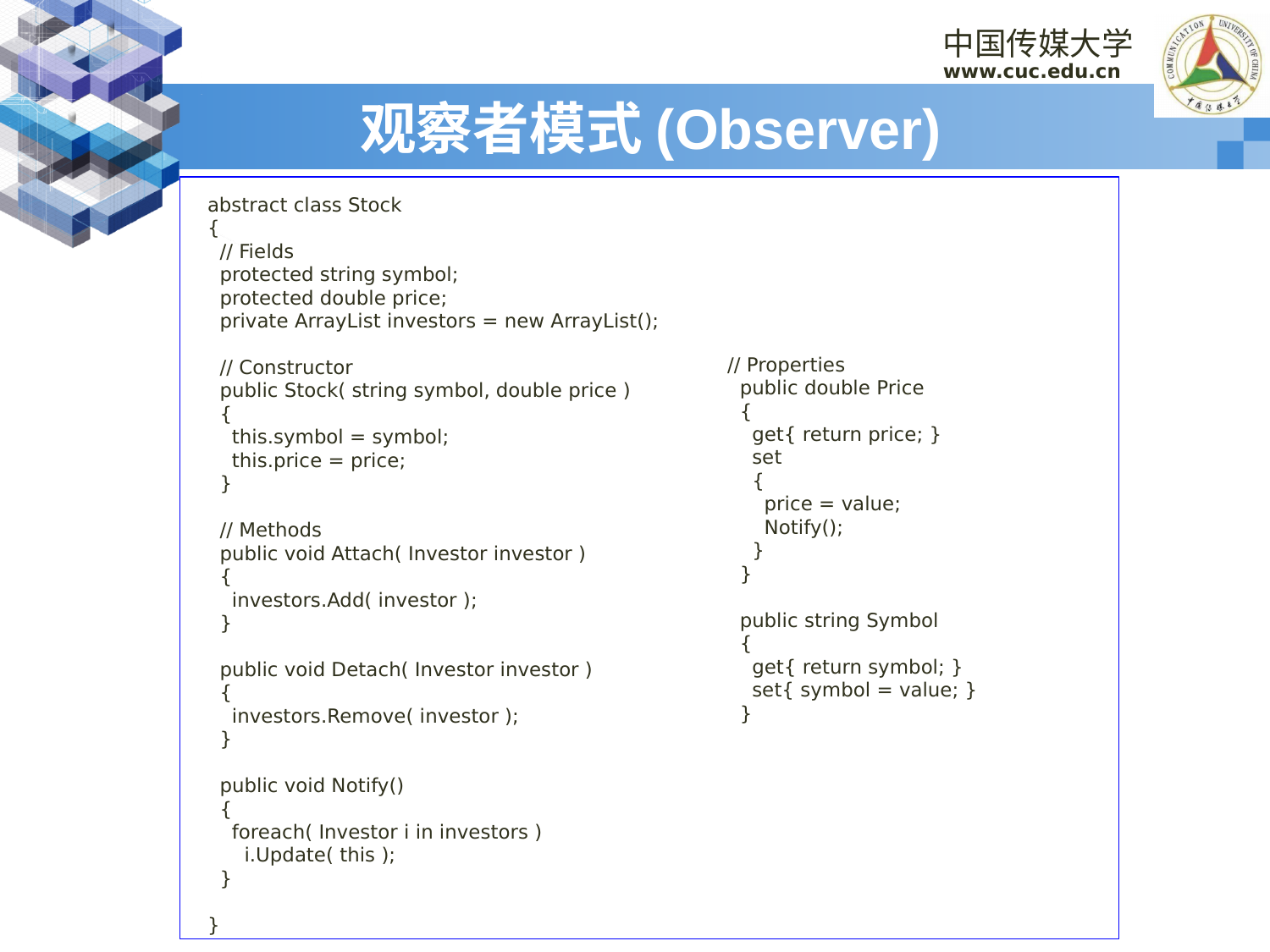

# 观察者模式(Observer)

abstract class Stock
{
  // Fields
  protected string symbol;
  protected double price;
  private ArrayList investors = new ArrayList();

  // Constructor
  public Stock( string symbol, double price )
  {
    this.symbol = symbol;
    this.price = price;
  }

  // Methods
  public void Attach( Investor investor )
  {
    investors.Add( investor );
  }

  public void Detach( Investor investor )
  {
    investors.Remove( investor );
  }

  public void Notify()
  {
    foreach( Investor i in investors )
      i.Update( this );
  }

}
// Properties
  public double Price
  {
    get{ return price; }
    set
    {
      price = value;
      Notify();
    }
  }

  public string Symbol
  {
    get{ return symbol; }
    set{ symbol = value; }
  }